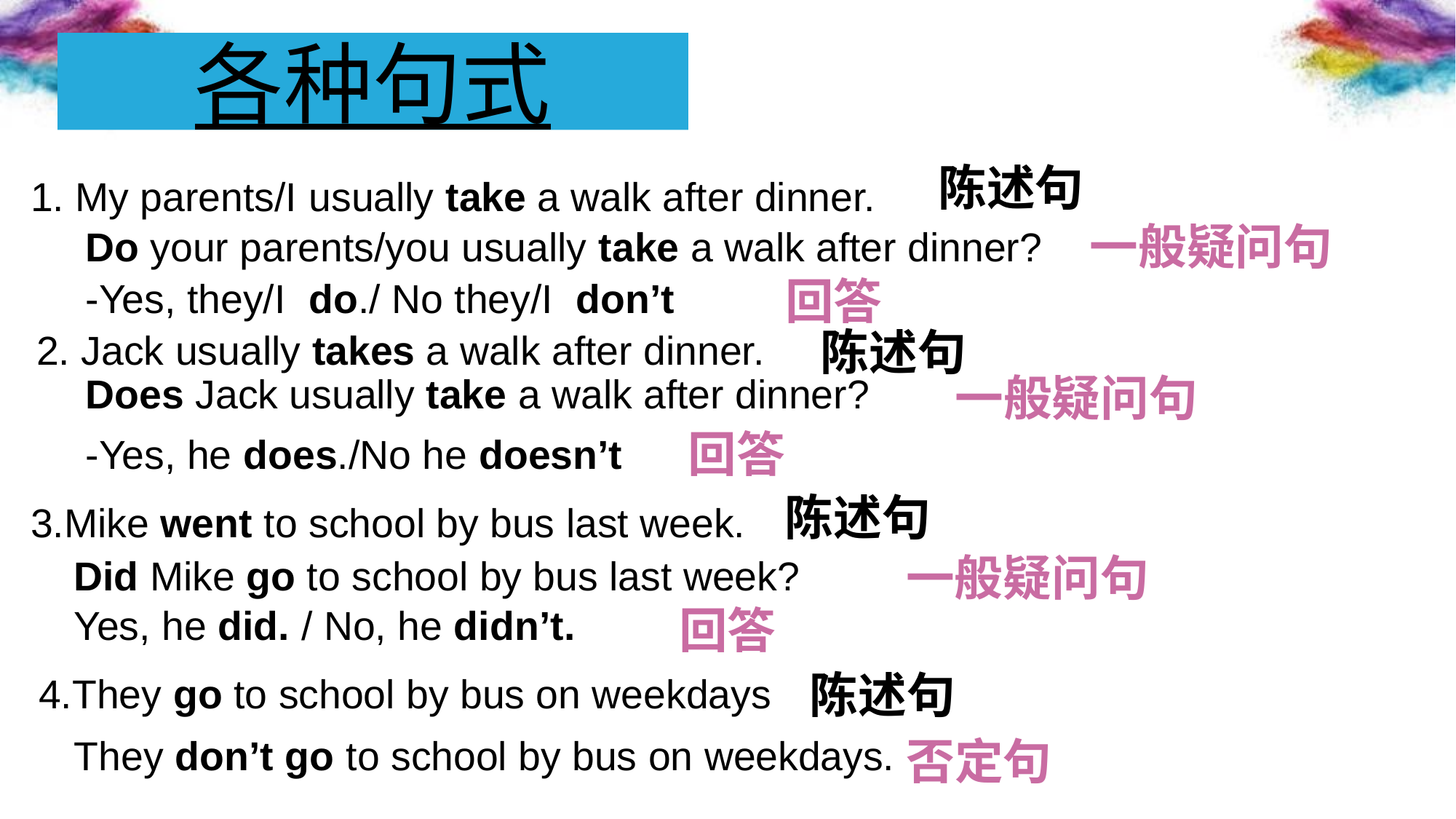

各种句式

陈述句
1. My parents/I usually take a walk after dinner.
Do your parents/you usually take a walk after dinner?
一般疑问句
-Yes, they/I  do./ No they/I  don’t
回答
2. Jack usually takes a walk after dinner.
陈述句
Does Jack usually take a walk after dinner?
一般疑问句
-Yes, he does./No he doesn’t
回答
陈述句
 3.Mike went to school by bus last week.
Did Mike go to school by bus last week?
一般疑问句

Yes, he did. / No, he didn’t.
回答
 4.They go to school by bus on weekdays
陈述句
They don’t go to school by bus on weekdays.
否定句